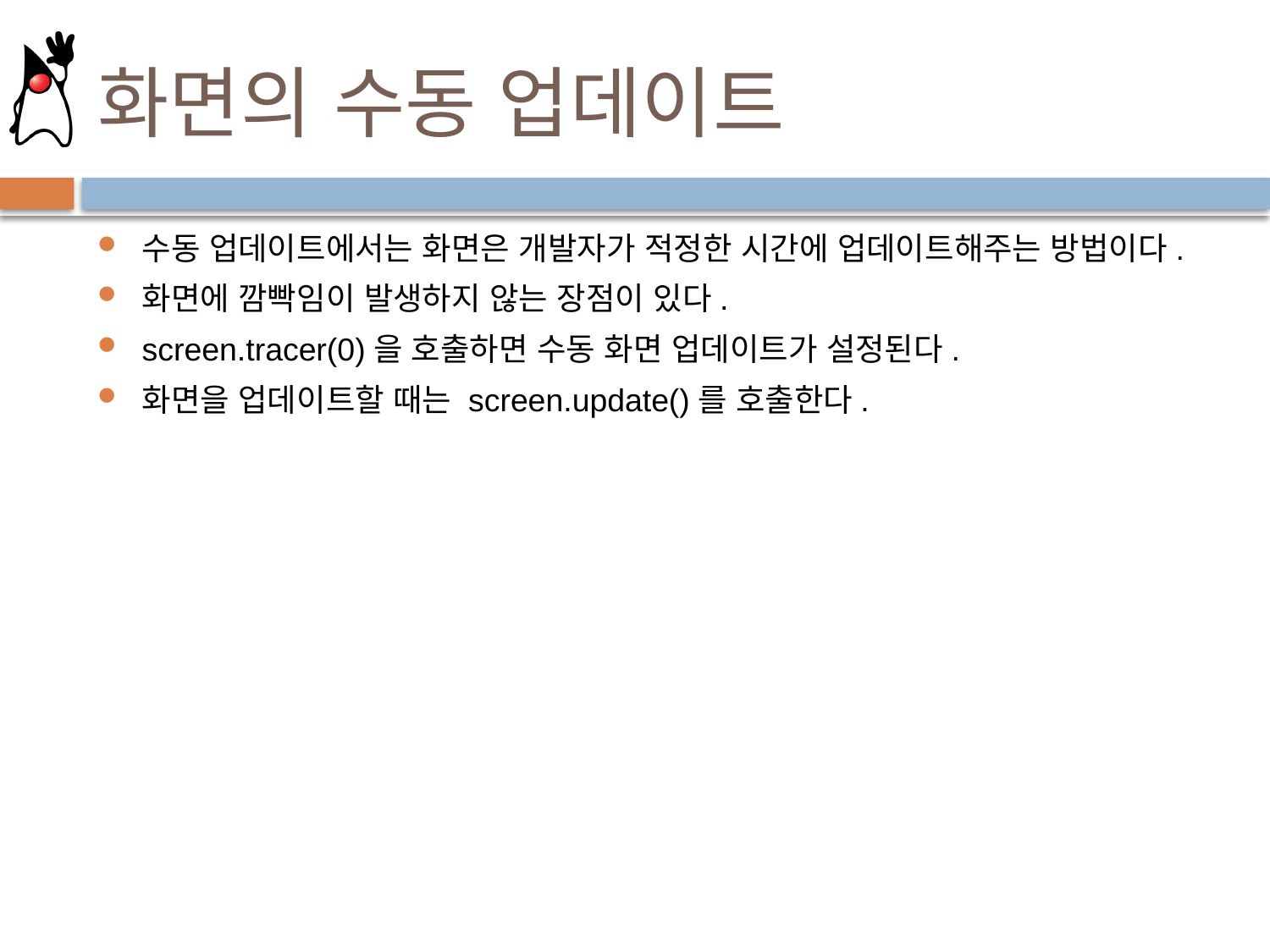

# 화면의 수동 업데이트
수동 업데이트에서는 화면은 개발자가 적정한 시간에 업데이트해주는 방법이다.
화면에 깜빡임이 발생하지 않는 장점이 있다.
screen.tracer(0)을 호출하면 수동 화면 업데이트가 설정된다.
화면을 업데이트할 때는 screen.update()를 호출한다.